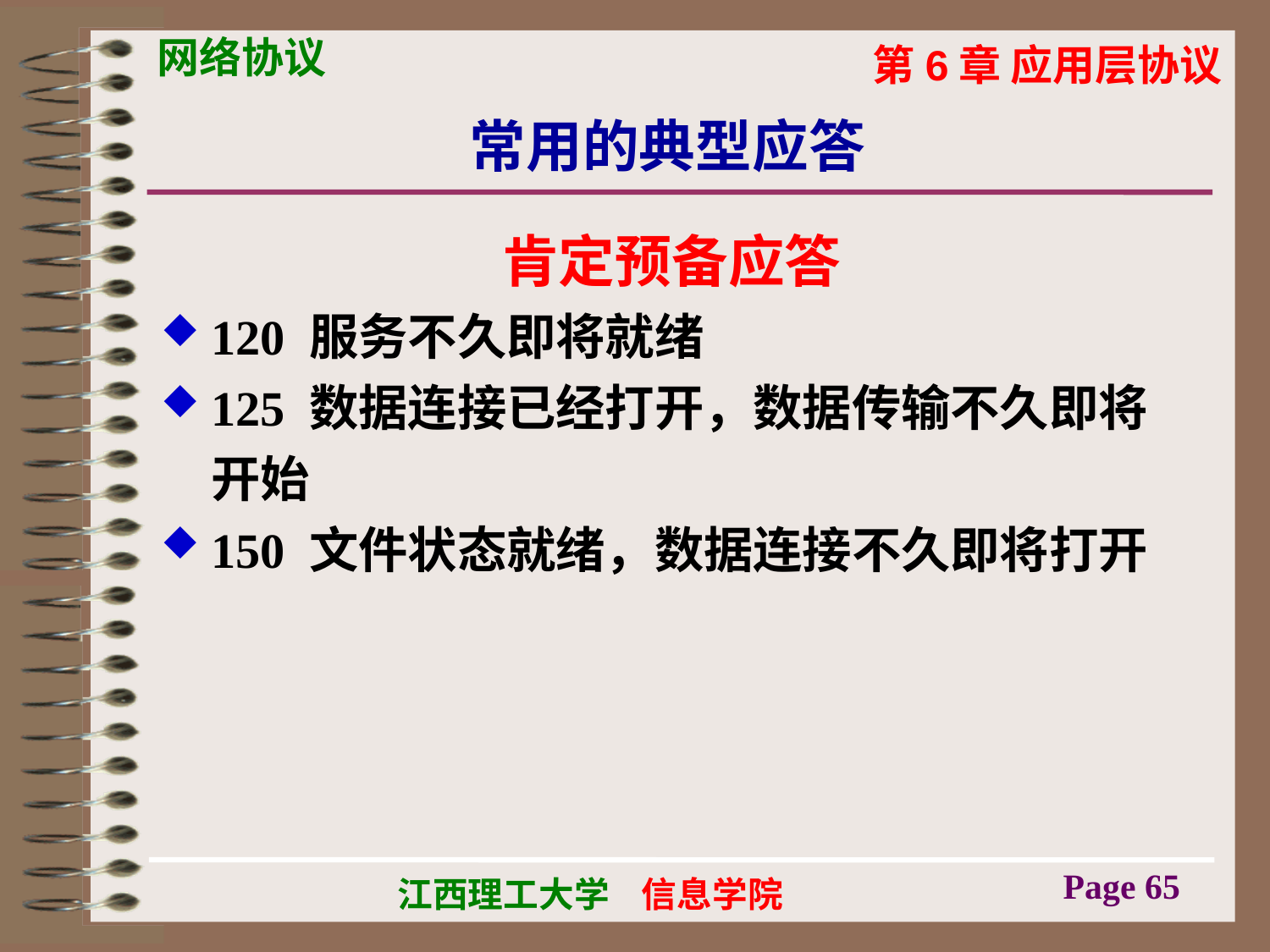

# 常用的典型应答
肯定预备应答
120 服务不久即将就绪
125 数据连接已经打开，数据传输不久即将开始
150 文件状态就绪，数据连接不久即将打开
Page 65